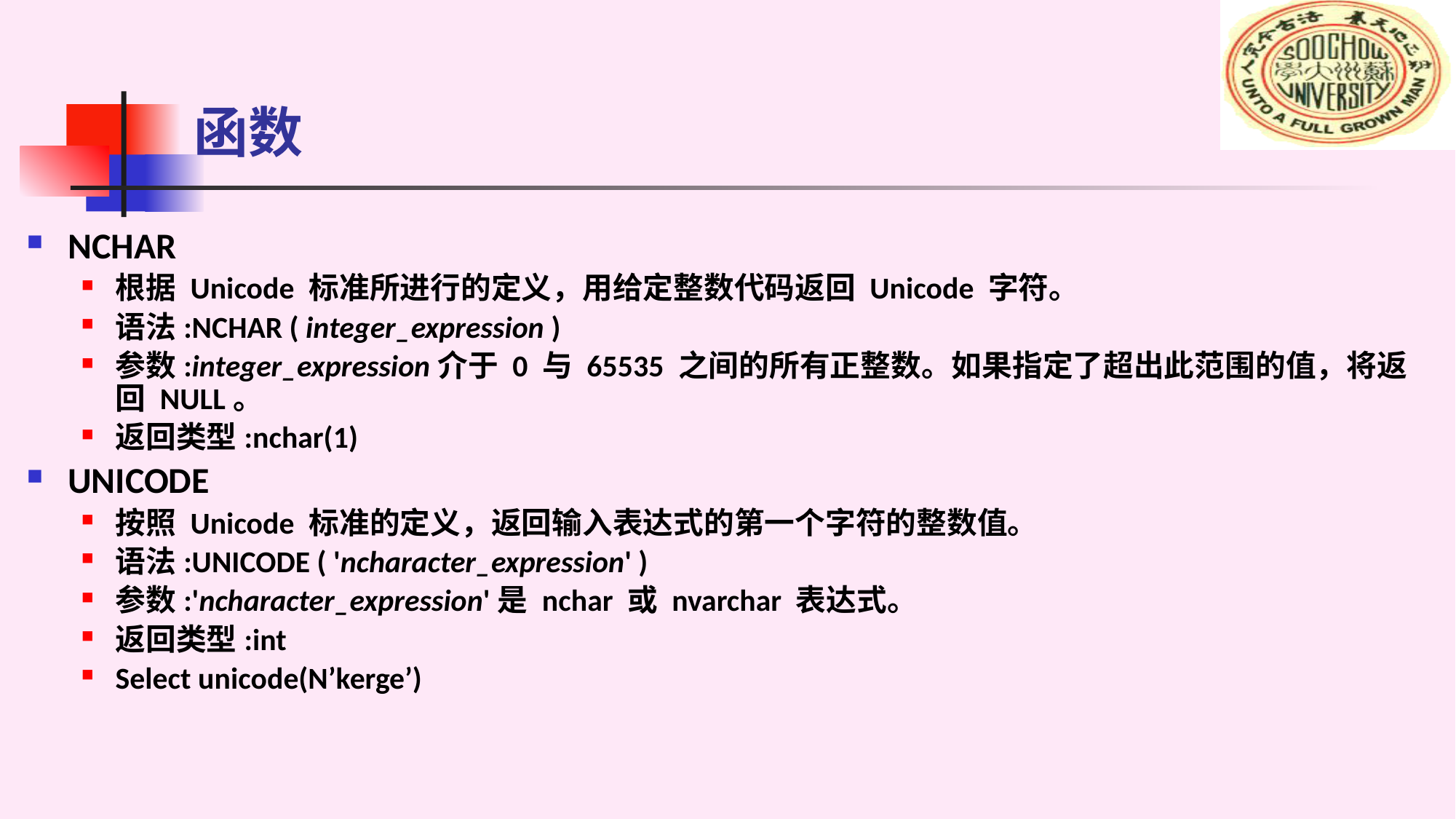

# 函数
NCHAR
根据 Unicode 标准所进行的定义，用给定整数代码返回 Unicode 字符。
语法:NCHAR ( integer_expression )
参数:integer_expression介于 0 与 65535 之间的所有正整数。如果指定了超出此范围的值，将返回 NULL。
返回类型:nchar(1)
UNICODE
按照 Unicode 标准的定义，返回输入表达式的第一个字符的整数值。
语法:UNICODE ( 'ncharacter_expression' )
参数:'ncharacter_expression'是 nchar 或 nvarchar 表达式。
返回类型:int
Select unicode(N’kerge’)